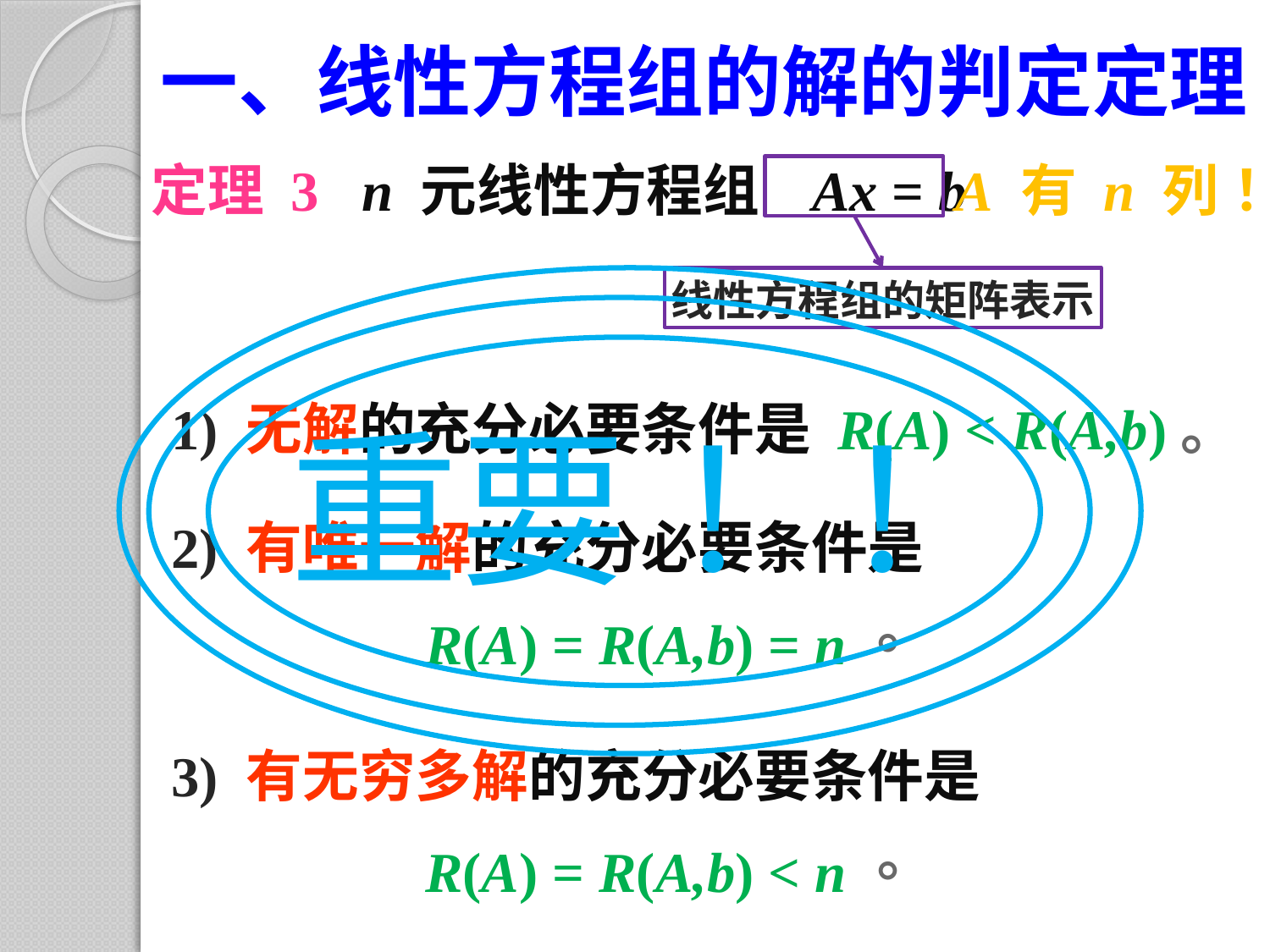

# 一、线性方程组的解的判定定理
定理 3   n 元线性方程组   Ax = b
A 有 n 列！

线性方程组的矩阵表示

1) 无解的充分必要条件是 R(A) < R(A,b)。
重要！！
2) 有唯一解的充分必要条件是
		R(A) = R(A,b) = n。
3) 有无穷多解的充分必要条件是
		R(A) = R(A,b) < n。